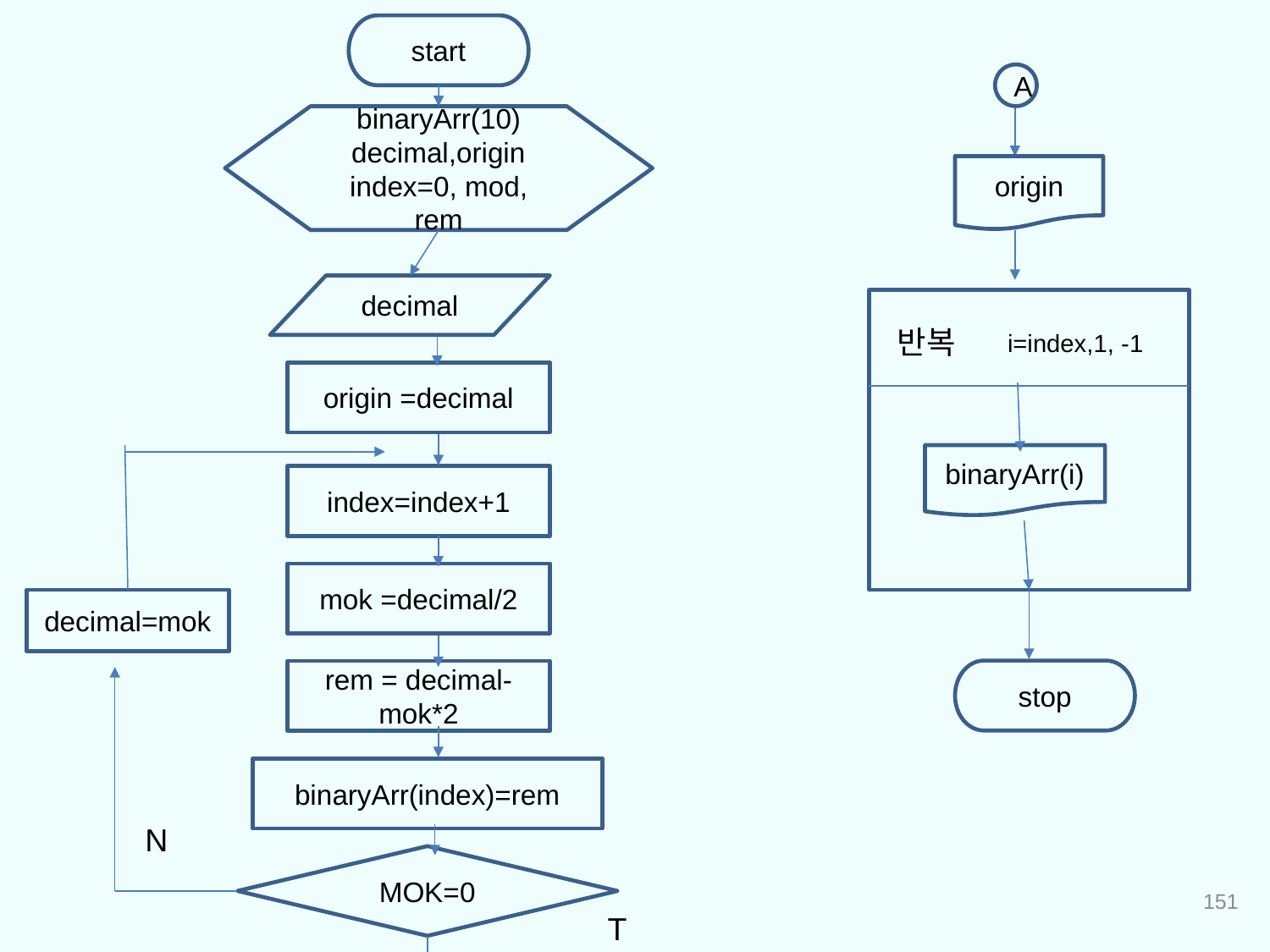

start
A
binaryArr(10)
decimal,origin
index=0, mod, rem
origin
decimal

반복
i=index,1, -1
origin =decimal
binaryArr(i)
index=index+1
mok =decimal/2
decimal=mok
stop
rem = decimal- mok*2
binaryArr(index)=rem
N
MOK=0
151
T